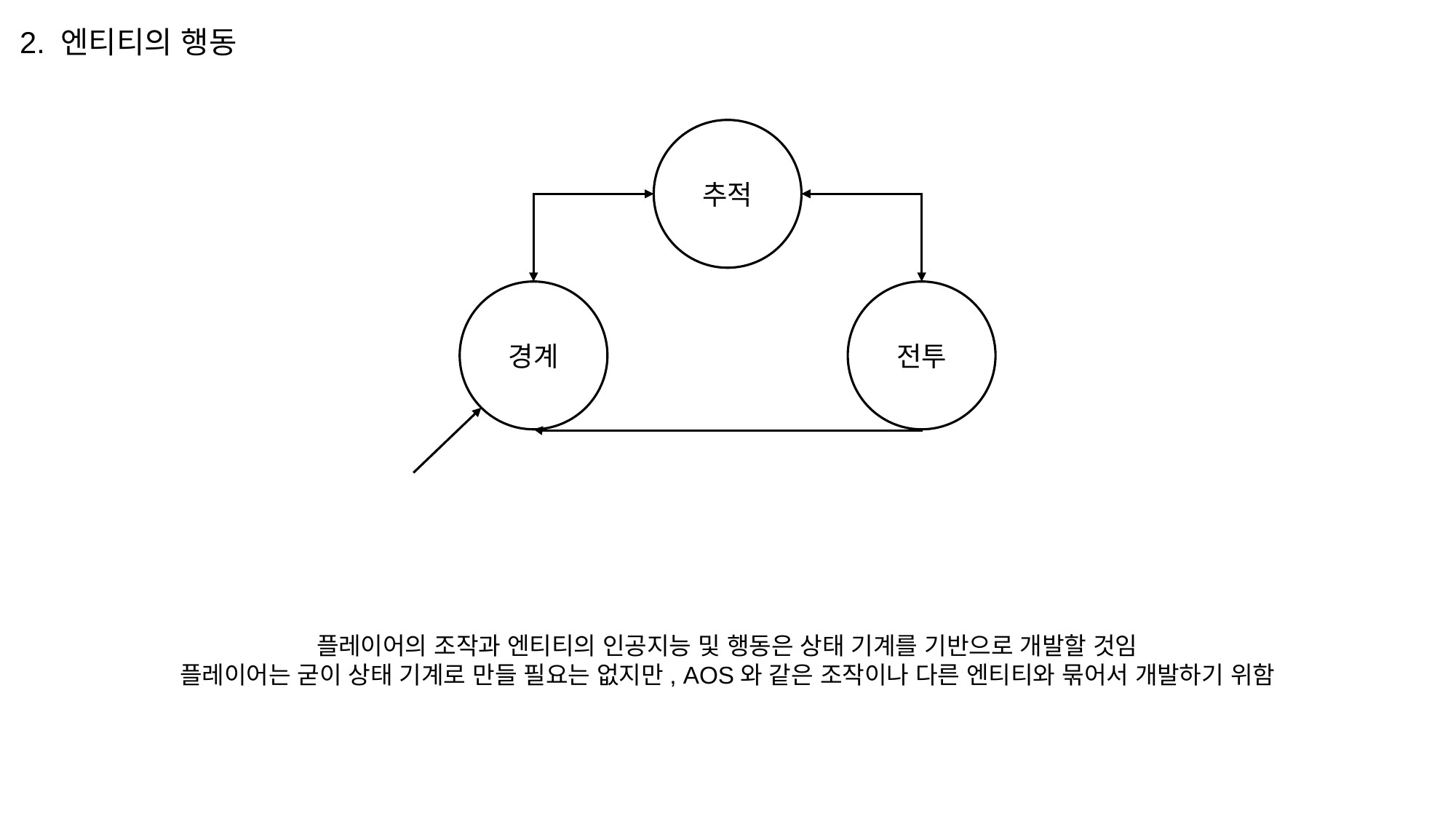

2. 엔티티의 행동
추적
경계
전투
플레이어의 조작과 엔티티의 인공지능 및 행동은 상태 기계를 기반으로 개발할 것임
플레이어는 굳이 상태 기계로 만들 필요는 없지만, AOS와 같은 조작이나 다른 엔티티와 묶어서 개발하기 위함